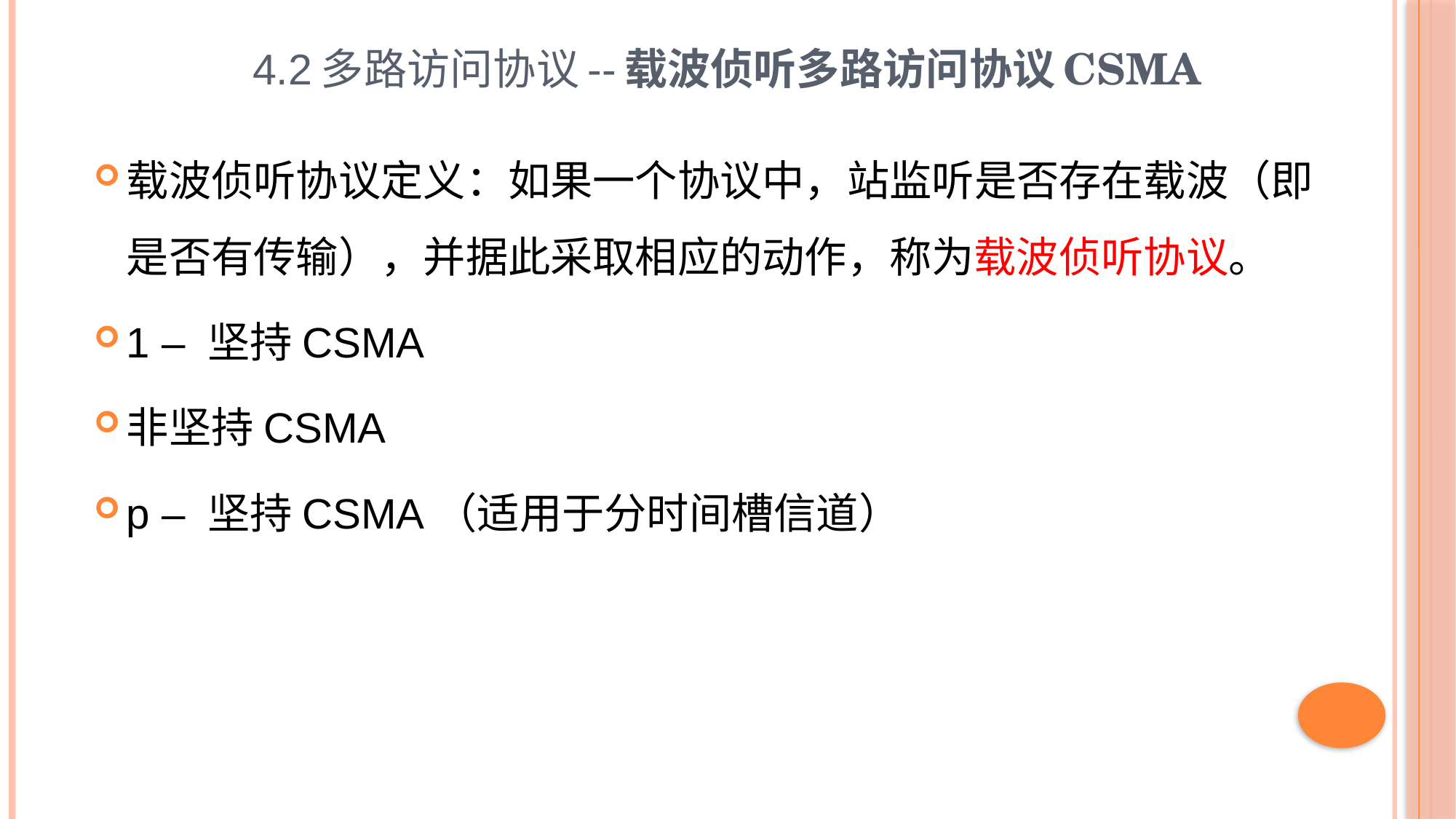

4.2多路访问协议--载波侦听多路访问协议CSMA
载波侦听协议定义：如果一个协议中，站监听是否存在载波（即是否有传输），并据此采取相应的动作，称为载波侦听协议。
1 – 坚持CSMA
非坚持CSMA
p – 坚持CSMA（适用于分时间槽信道）